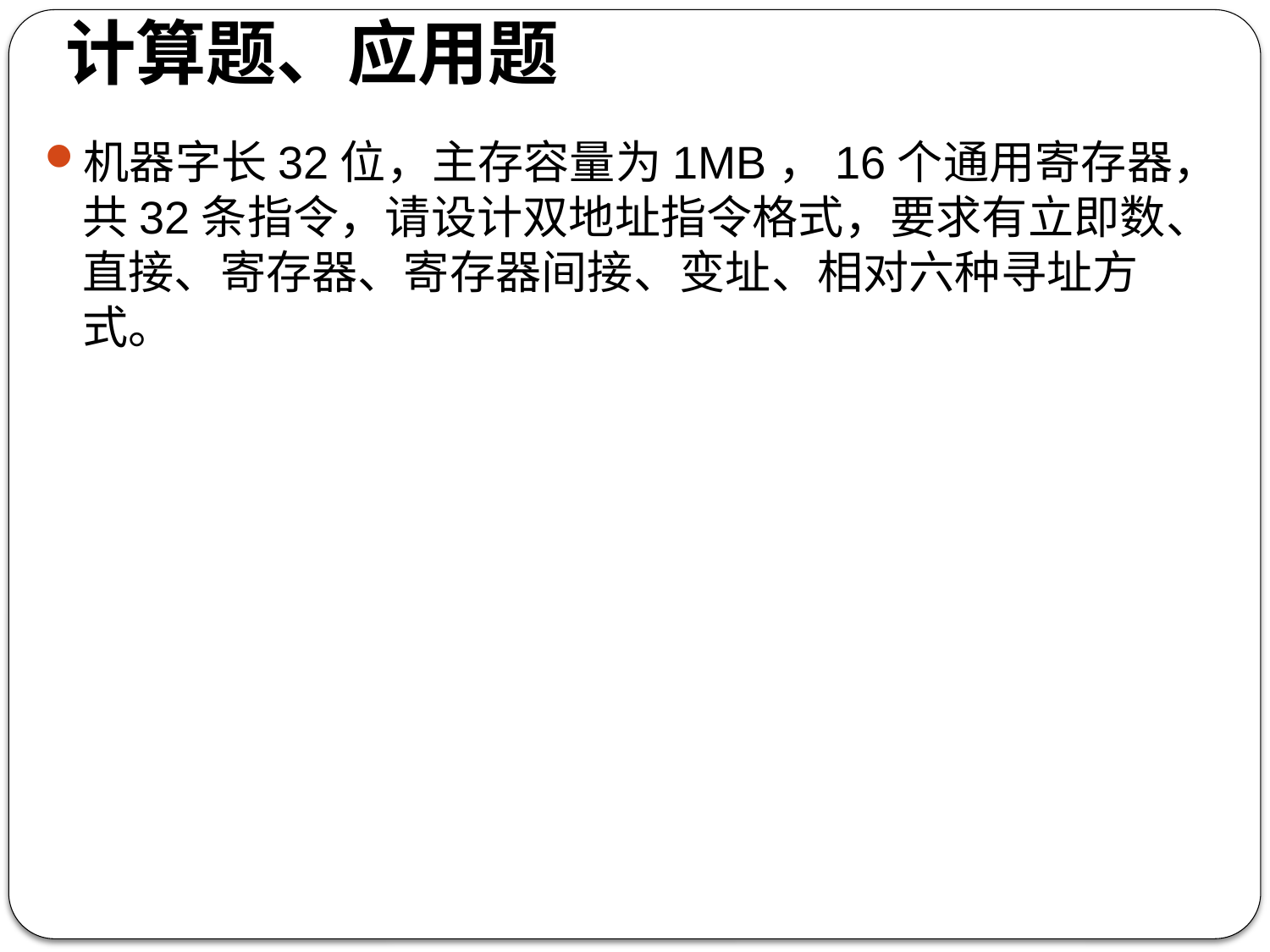

# 计算题、应用题
机器字长32位，主存容量为1MB，16个通用寄存器，共32条指令，请设计双地址指令格式，要求有立即数、直接、寄存器、寄存器间接、变址、相对六种寻址方式。